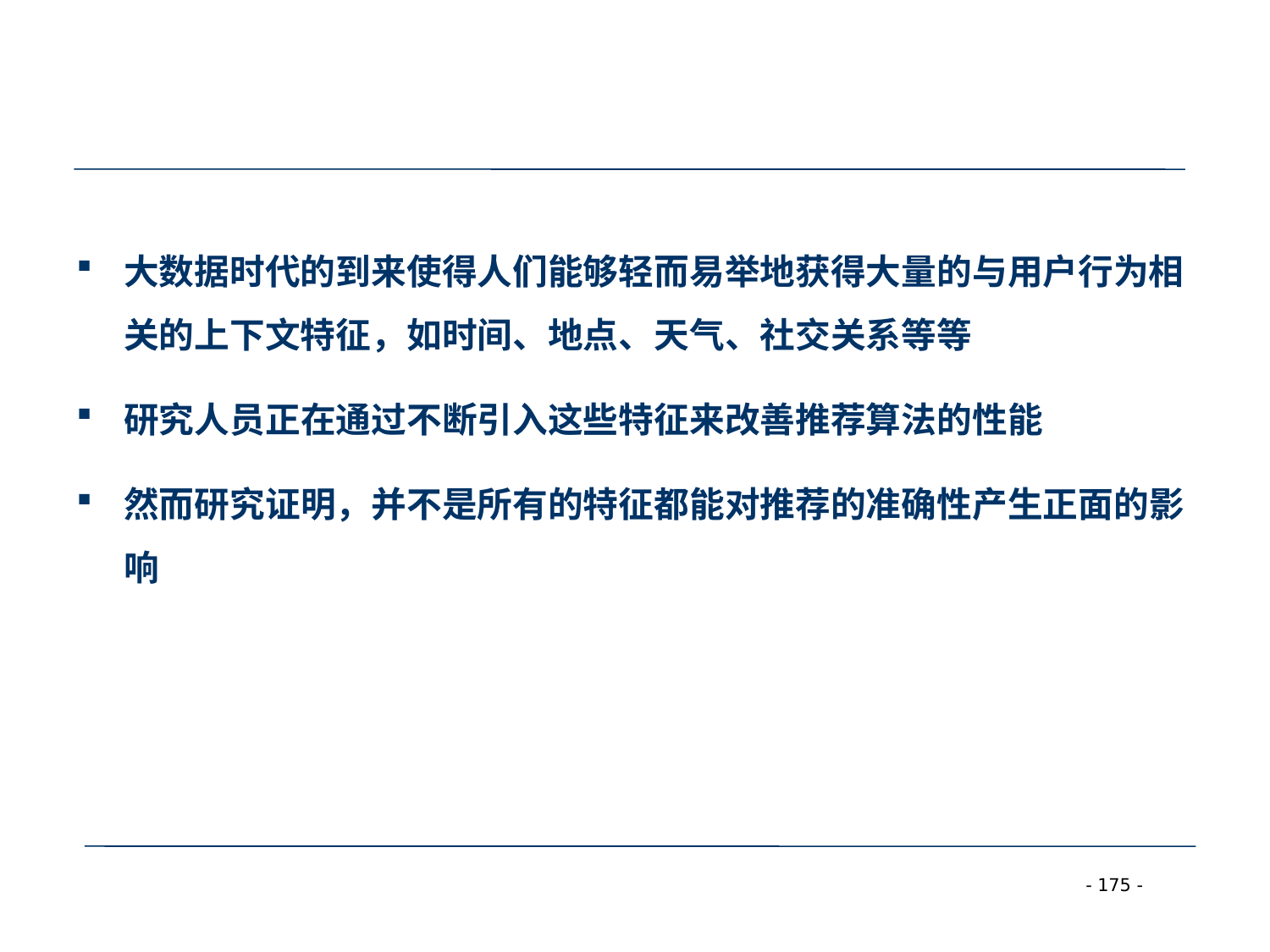

#
大数据时代的到来使得人们能够轻而易举地获得大量的与用户行为相关的上下文特征，如时间、地点、天气、社交关系等等
研究人员正在通过不断引入这些特征来改善推荐算法的性能
然而研究证明，并不是所有的特征都能对推荐的准确性产生正面的影响